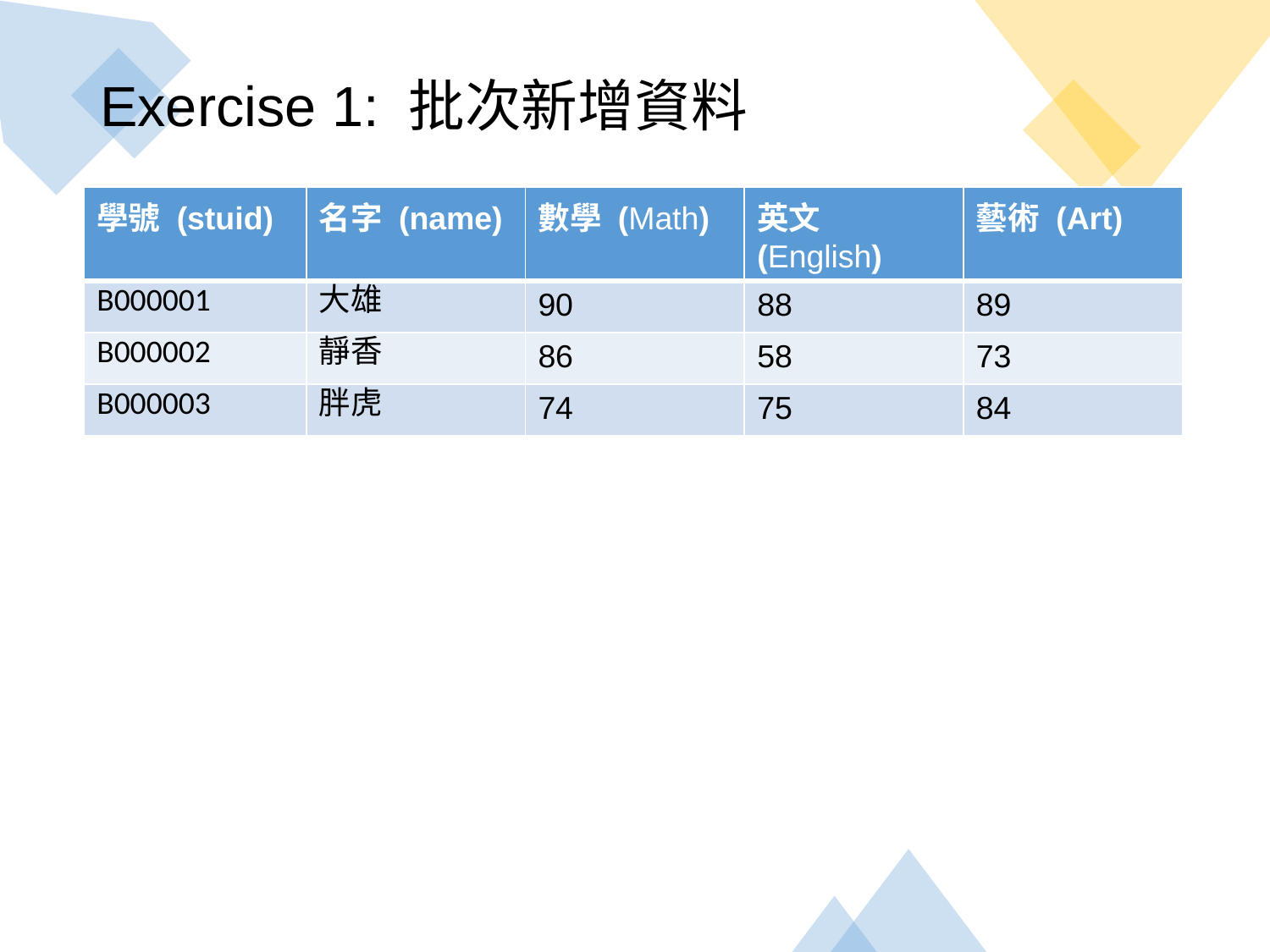

# Exercise 1: 批次新增資料

| 學號 (stuid) | 名字 (name) | 數學 (Math) | 英文 (English) | 藝術 (Art) |
| --- | --- | --- | --- | --- |
| B000001 | 大雄 | 90 | 88 | 89 |
| B000002 | 靜香 | 86 | 58 | 73 |
| B000003 | 胖虎 | 74 | 75 | 84 |